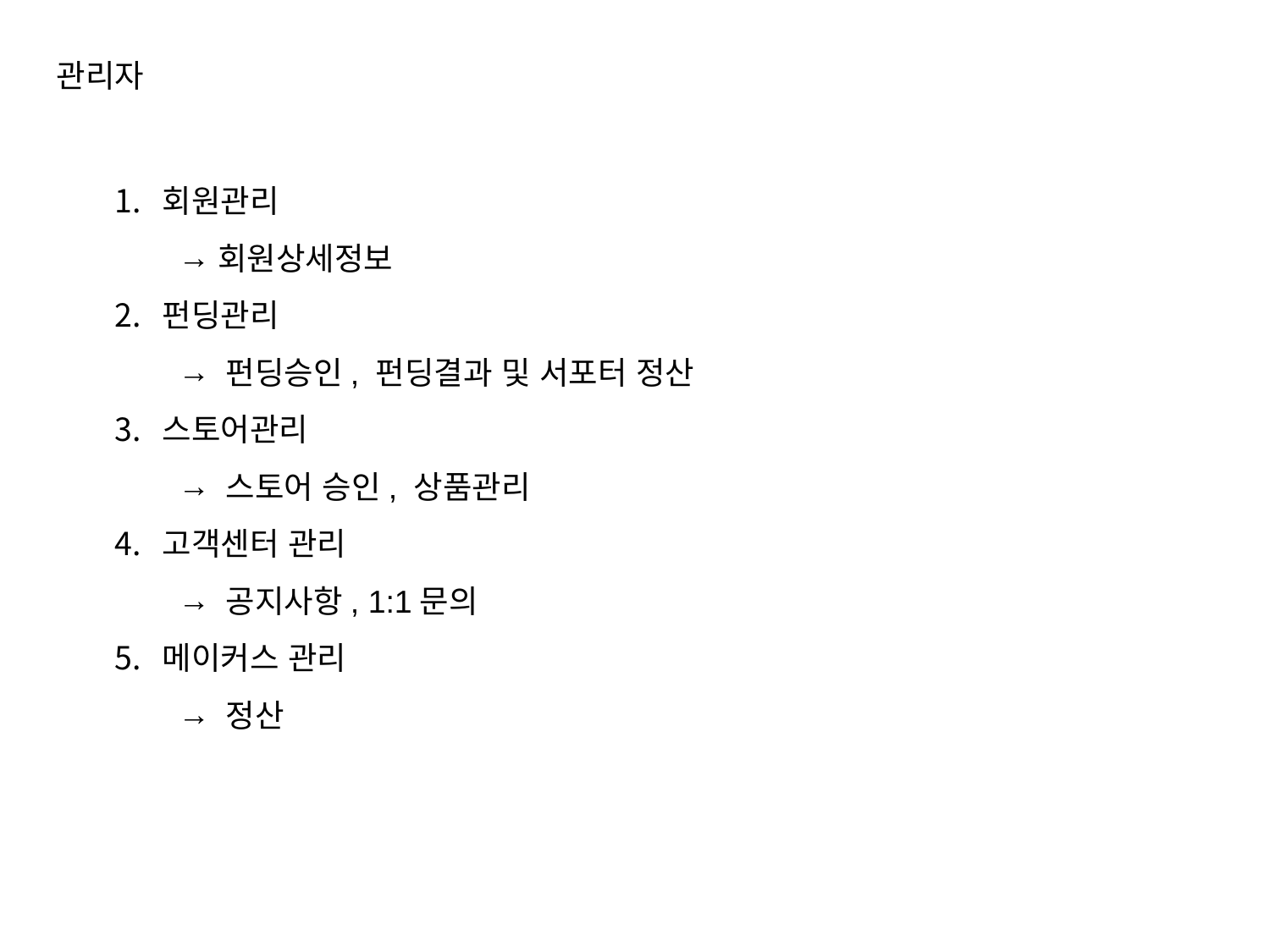

관리자
회원관리
회원상세정보
펀딩관리
펀딩승인, 펀딩결과 및 서포터 정산
스토어관리
스토어 승인, 상품관리
고객센터 관리
공지사항, 1:1문의
메이커스 관리
정산